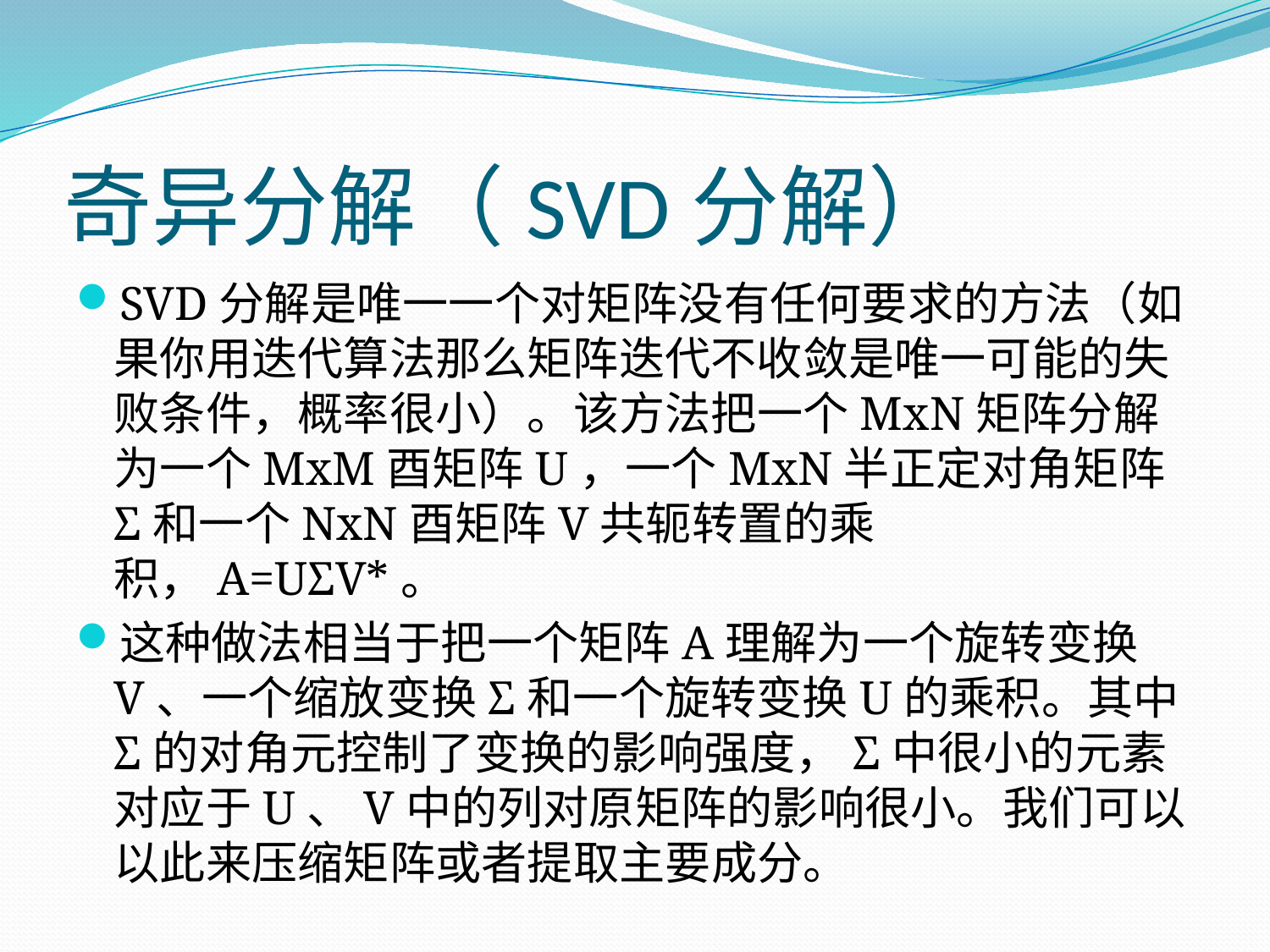

# 奇异分解（SVD分解）
SVD分解是唯一一个对矩阵没有任何要求的方法（如果你用迭代算法那么矩阵迭代不收敛是唯一可能的失败条件，概率很小）。该方法把一个MxN矩阵分解为一个MxM酉矩阵U，一个MxN半正定对角矩阵Σ和一个NxN酉矩阵V共轭转置的乘积，A=UΣV*。
这种做法相当于把一个矩阵A理解为一个旋转变换V、一个缩放变换Σ和一个旋转变换U的乘积。其中Σ的对角元控制了变换的影响强度，Σ中很小的元素对应于U、V中的列对原矩阵的影响很小。我们可以以此来压缩矩阵或者提取主要成分。